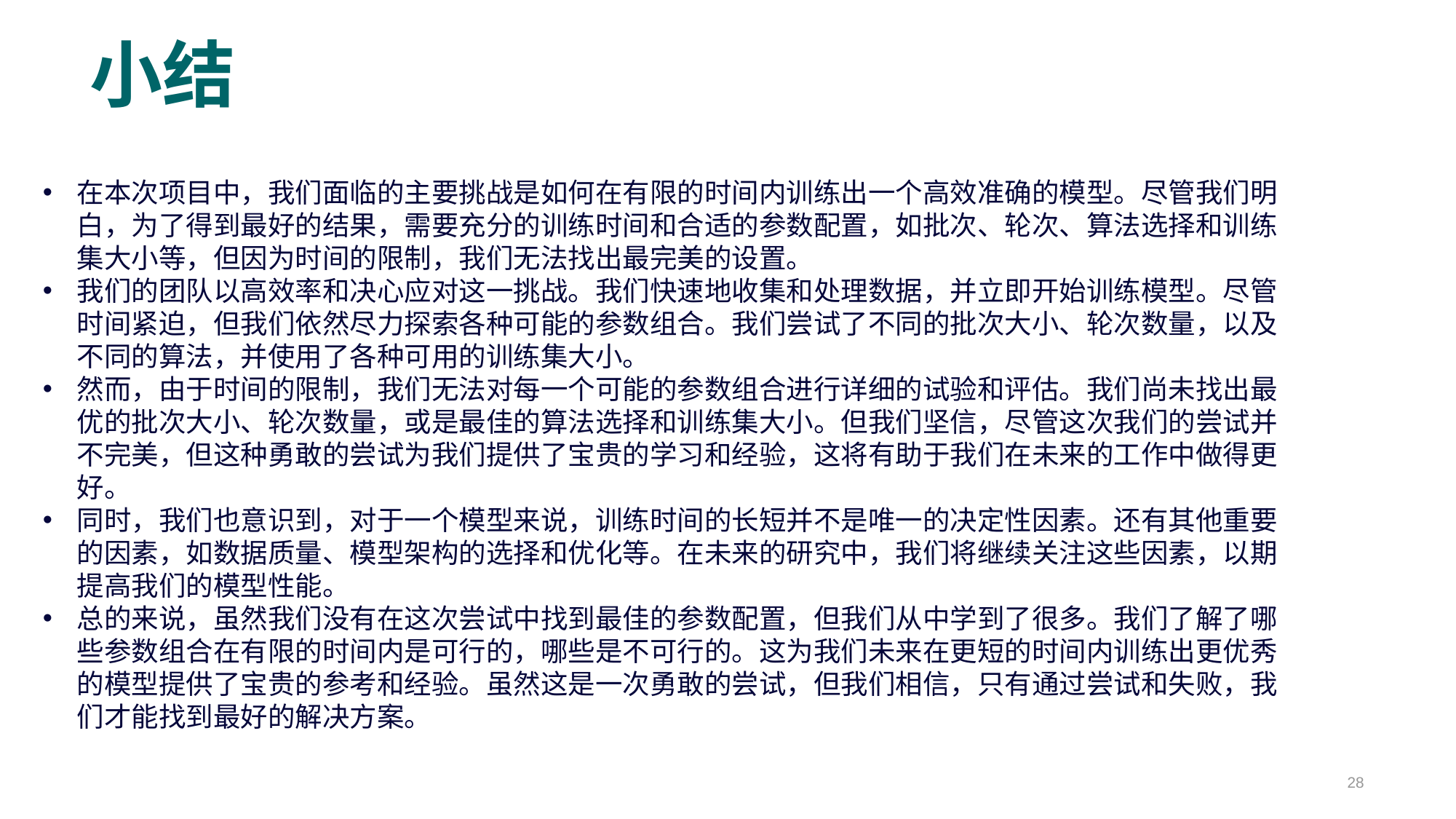

# 小结

在本次项目中，我们面临的主要挑战是如何在有限的时间内训练出一个高效准确的模型。尽管我们明白，为了得到最好的结果，需要充分的训练时间和合适的参数配置，如批次、轮次、算法选择和训练集大小等，但因为时间的限制，我们无法找出最完美的设置。
我们的团队以高效率和决心应对这一挑战。我们快速地收集和处理数据，并立即开始训练模型。尽管时间紧迫，但我们依然尽力探索各种可能的参数组合。我们尝试了不同的批次大小、轮次数量，以及不同的算法，并使用了各种可用的训练集大小。
然而，由于时间的限制，我们无法对每一个可能的参数组合进行详细的试验和评估。我们尚未找出最优的批次大小、轮次数量，或是最佳的算法选择和训练集大小。但我们坚信，尽管这次我们的尝试并不完美，但这种勇敢的尝试为我们提供了宝贵的学习和经验，这将有助于我们在未来的工作中做得更好。
同时，我们也意识到，对于一个模型来说，训练时间的长短并不是唯一的决定性因素。还有其他重要的因素，如数据质量、模型架构的选择和优化等。在未来的研究中，我们将继续关注这些因素，以期提高我们的模型性能。
总的来说，虽然我们没有在这次尝试中找到最佳的参数配置，但我们从中学到了很多。我们了解了哪些参数组合在有限的时间内是可行的，哪些是不可行的。这为我们未来在更短的时间内训练出更优秀的模型提供了宝贵的参考和经验。虽然这是一次勇敢的尝试，但我们相信，只有通过尝试和失败，我们才能找到最好的解决方案。

28